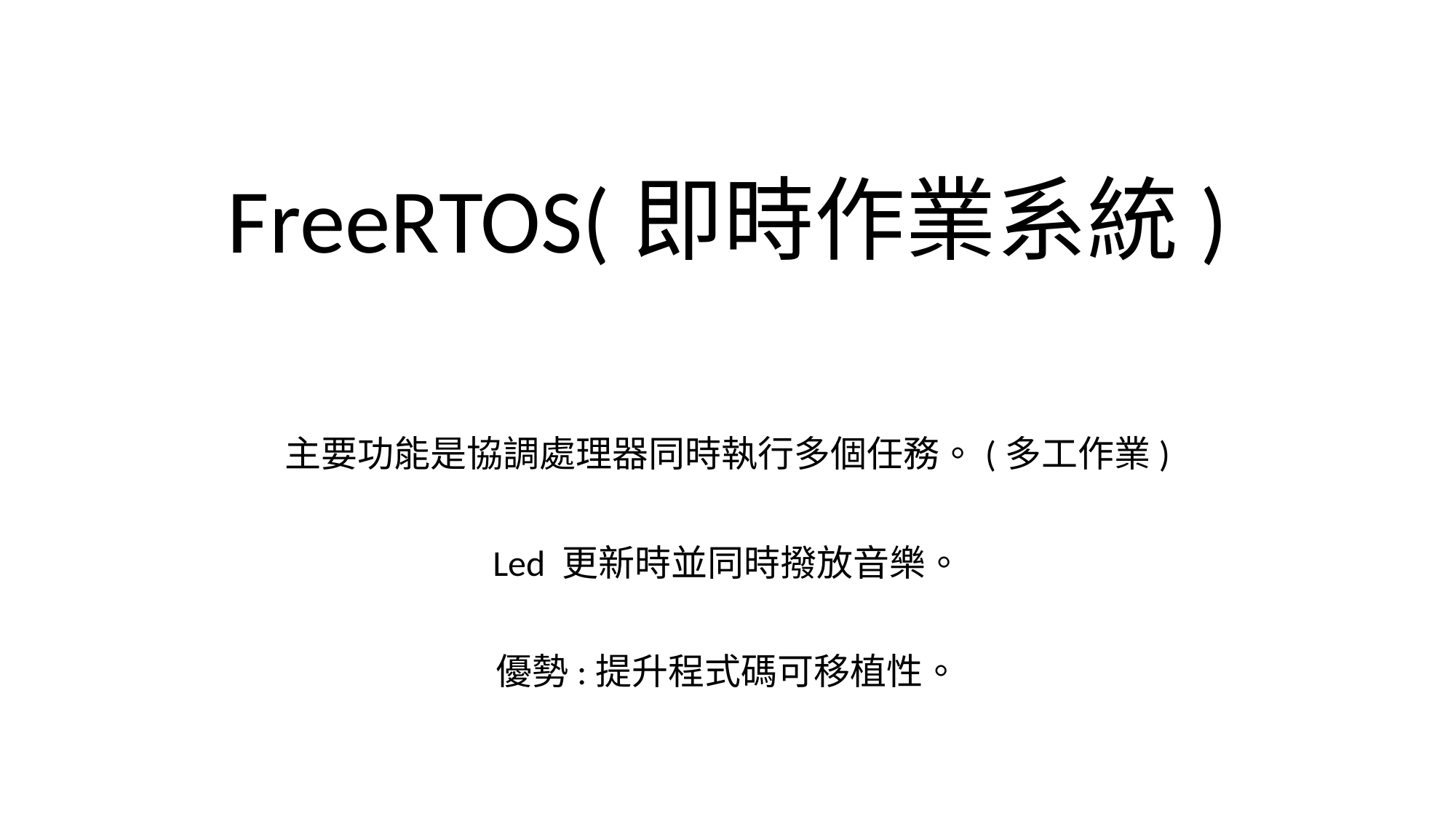

# FreeRTOS(即時作業系統)
主要功能是協調處理器同時執行多個任務。(多工作業)

Led 更新時並同時撥放音樂。

優勢:提升程式碼可移植性。